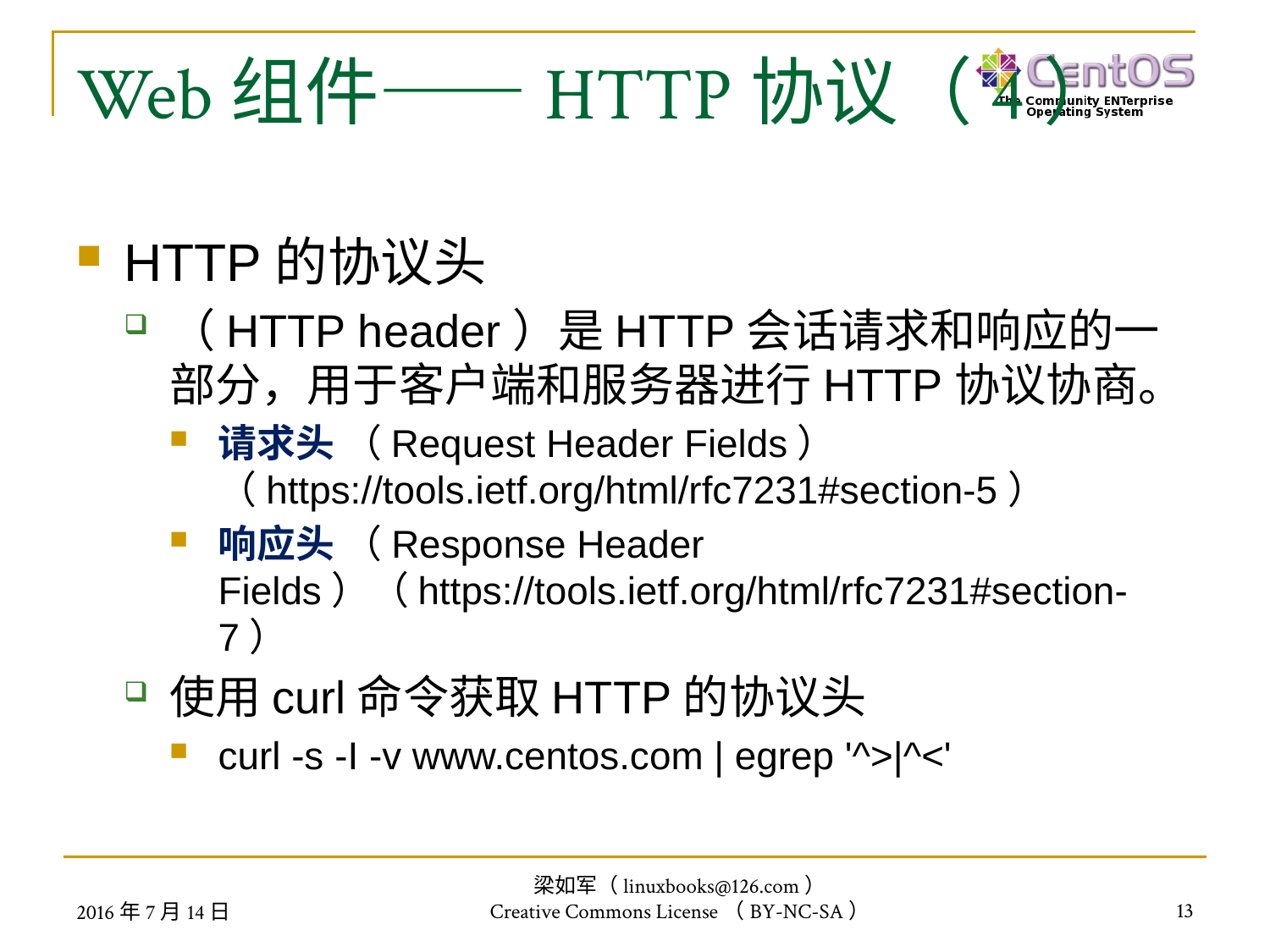

# Web组件——HTTP协议（4）
HTTP的协议头
（HTTP header）是HTTP会话请求和响应的一部分，用于客户端和服务器进行HTTP协议协商。
请求头 （Request Header Fields） （https://tools.ietf.org/html/rfc7231#section-5）
响应头 （Response Header Fields）（https://tools.ietf.org/html/rfc7231#section-7）
使用curl命令获取HTTP的协议头
curl -s -I -v www.centos.com | egrep '^>|^<'

梁如军（linuxbooks@126.com）
Creative Commons License（BY-NC-SA）
2016年7月14日
13